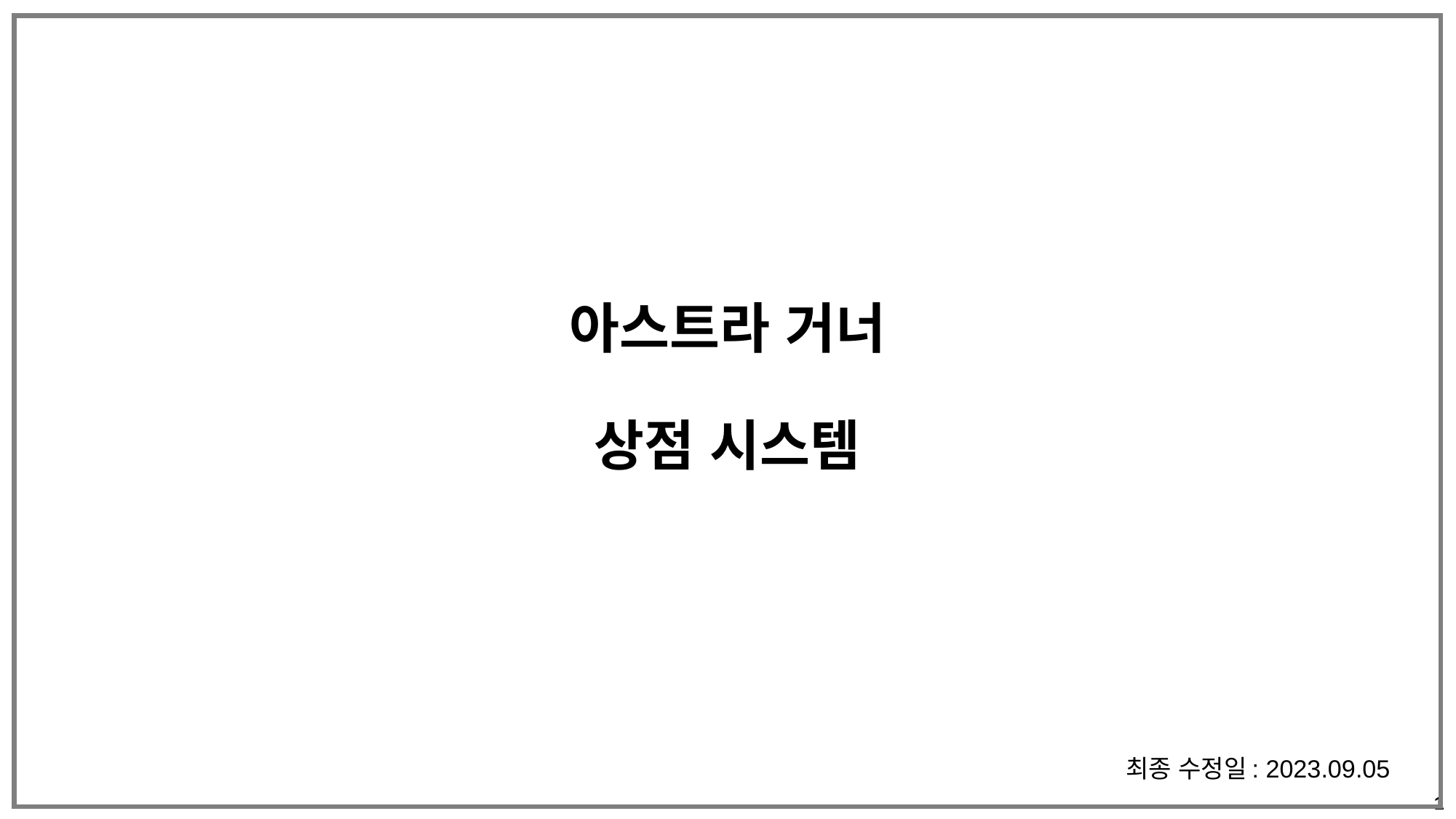

# 아스트라 거너 상점 시스템
최종 수정일: 2023.09.05